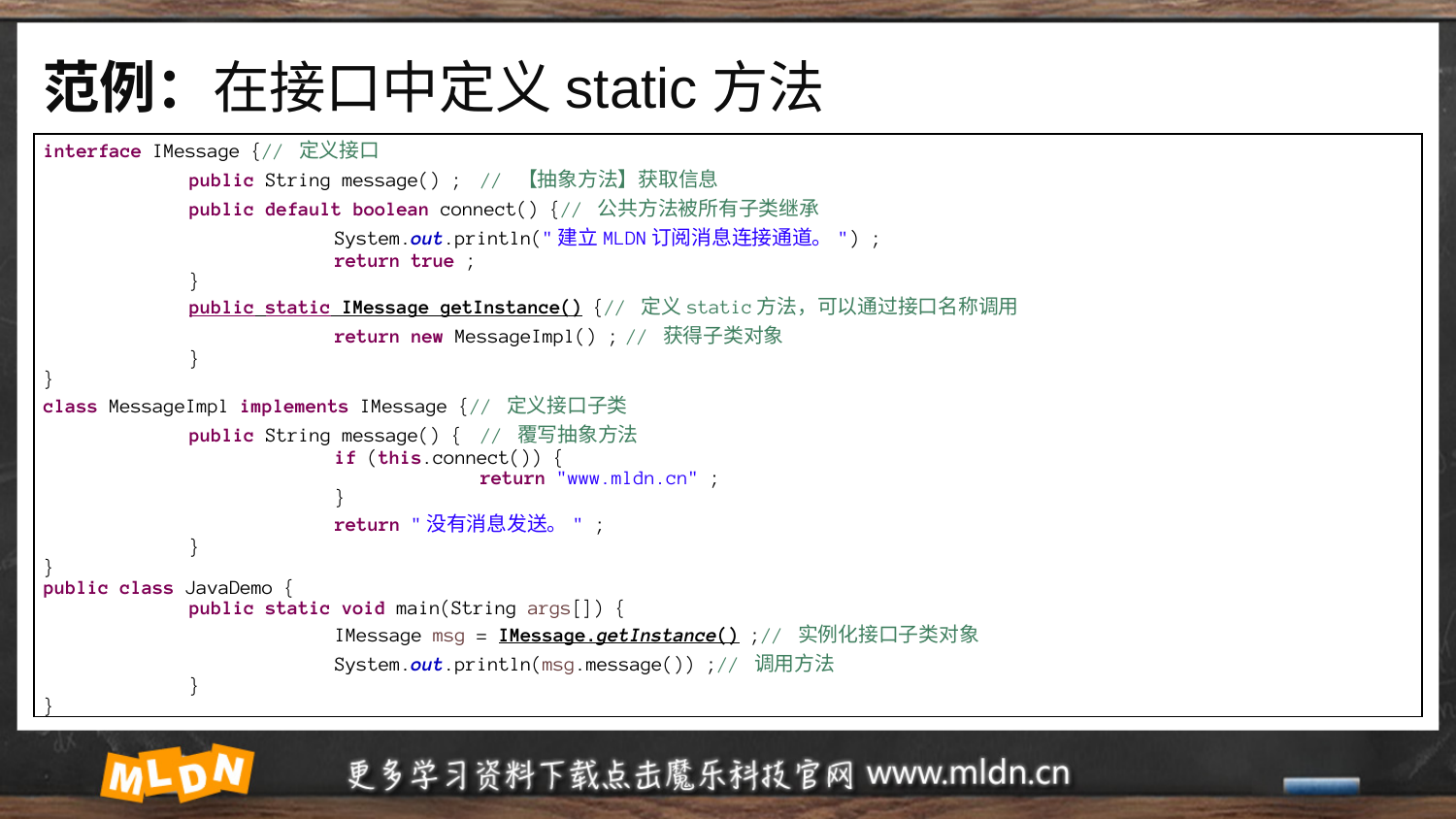

# 范例：在接口中定义static方法
| interface IMessage {// 定义接口 public String message() ; // 【抽象方法】获取信息 public default boolean connect() {// 公共方法被所有子类继承 System.out.println("建立MLDN订阅消息连接通道。") ; return true ; } public static IMessage getInstance() {// 定义static方法，可以通过接口名称调用 return new MessageImpl() ; // 获得子类对象 } } class MessageImpl implements IMessage {// 定义接口子类 public String message() { // 覆写抽象方法 if (this.connect()) { return "www.mldn.cn" ; } return "没有消息发送。" ; } } public class JavaDemo { public static void main(String args[]) { IMessage msg = IMessage.getInstance() ;// 实例化接口子类对象 System.out.println(msg.message()) ;// 调用方法 } } |
| --- |